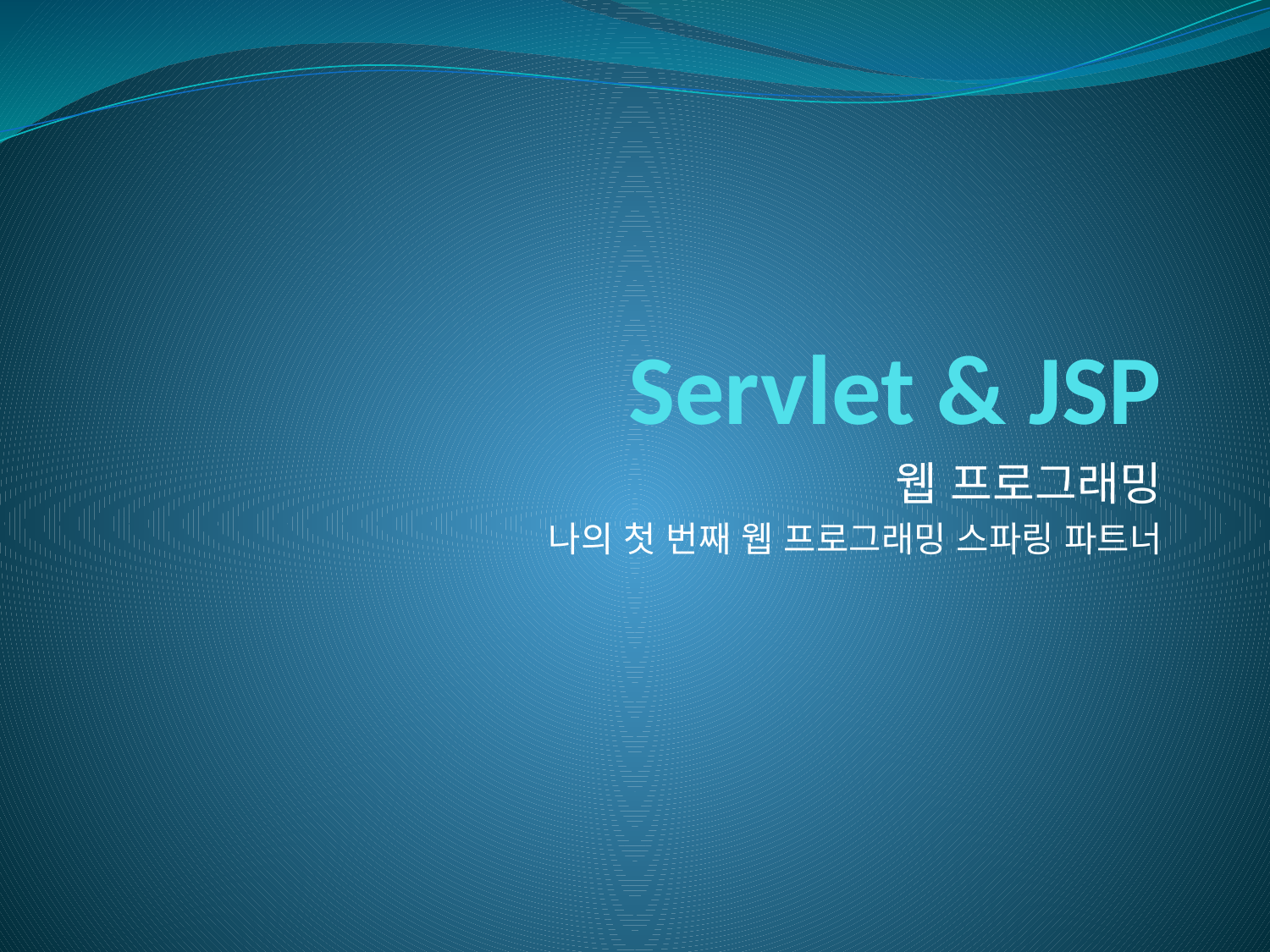

# Servlet & JSP
웹 프로그래밍
나의 첫 번째 웹 프로그래밍 스파링 파트너